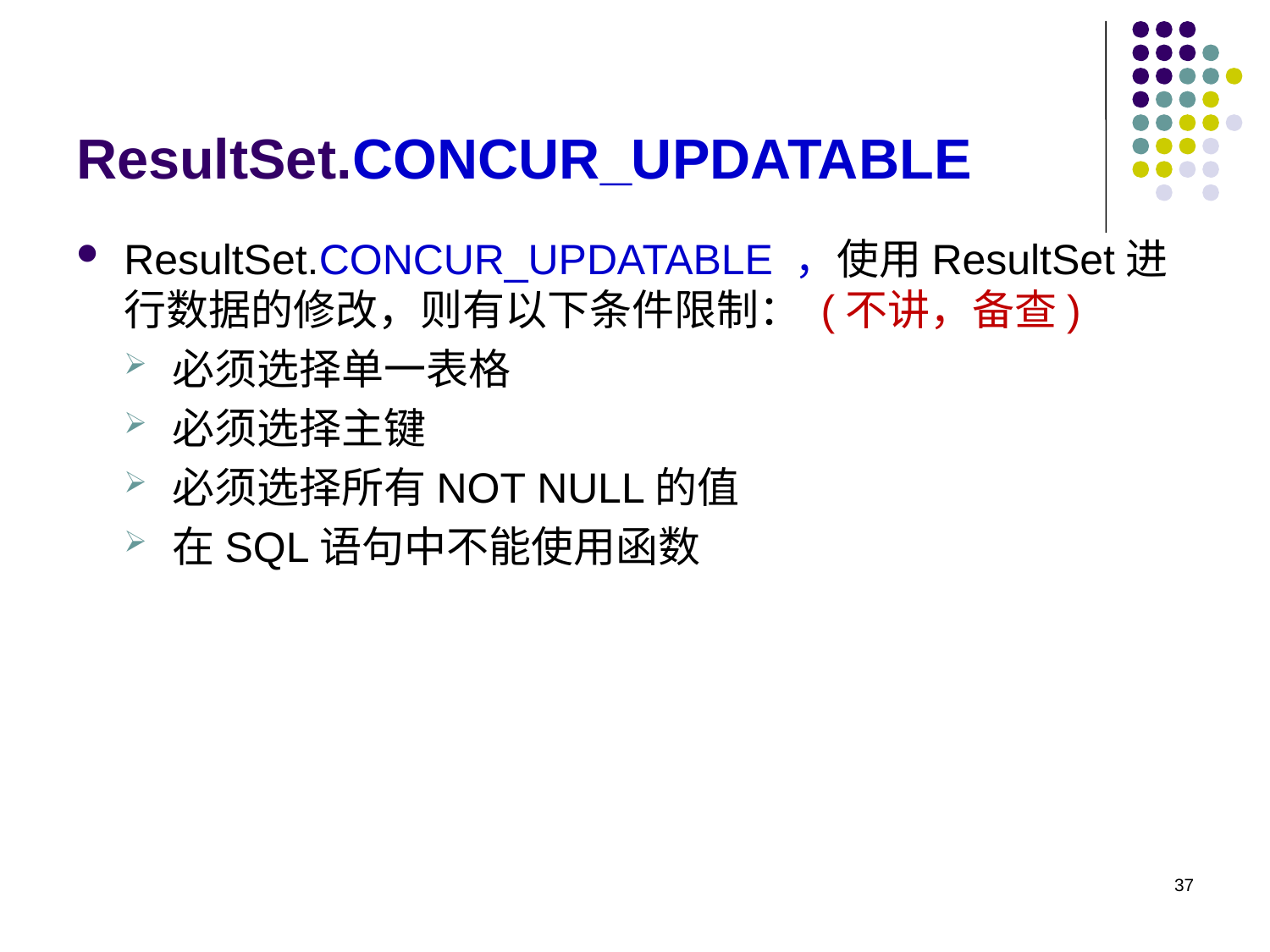

# ResultSet.CONCUR_UPDATABLE
ResultSet.CONCUR_UPDATABLE ，使用ResultSet进行数据的修改，则有以下条件限制： (不讲，备查)
必须选择单一表格
必须选择主键
必须选择所有NOT NULL的值
在SQL语句中不能使用函数

37